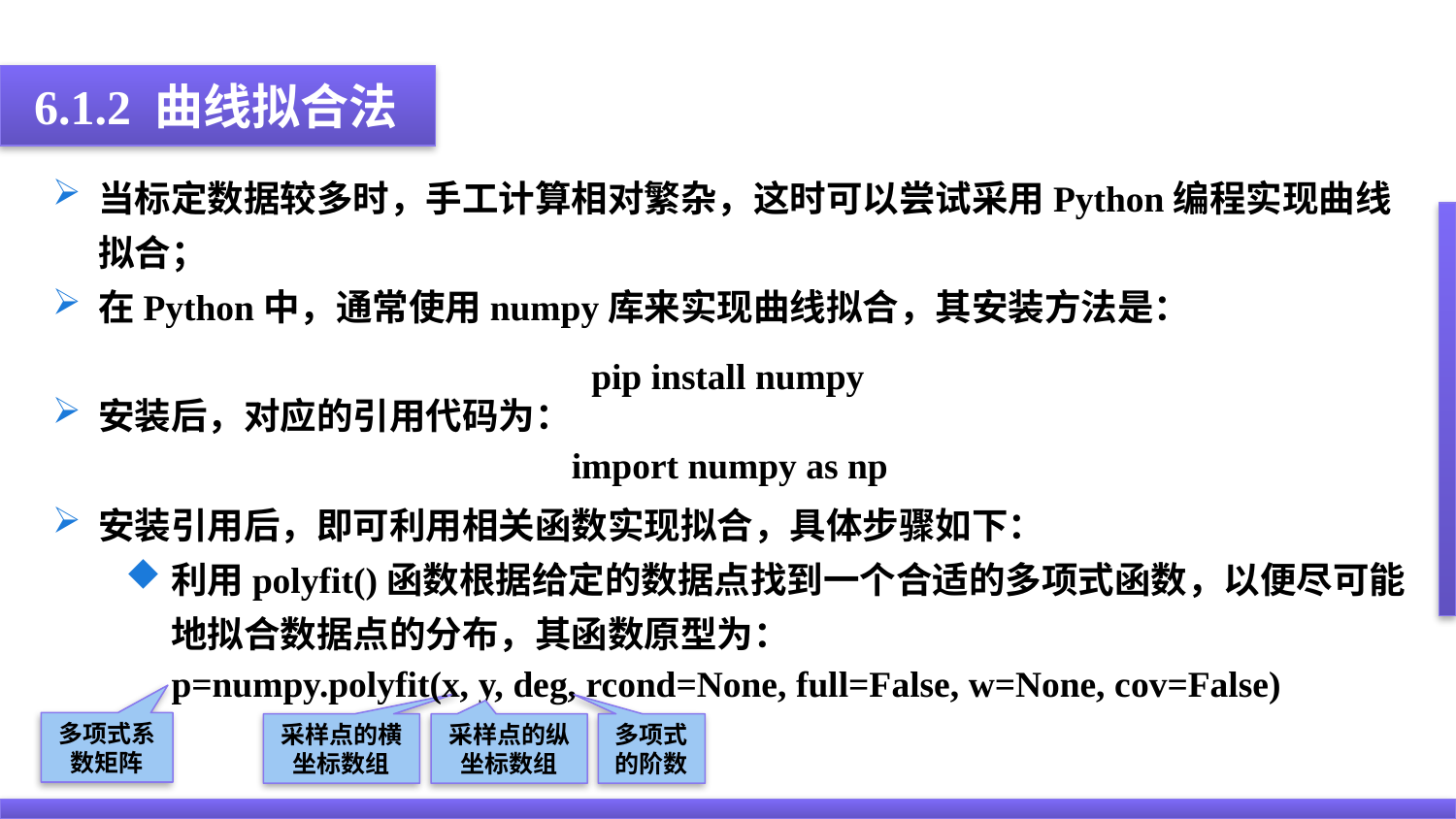

6.1.2 曲线拟合法
当标定数据较多时，手工计算相对繁杂，这时可以尝试采用Python编程实现曲线拟合；
在Python中，通常使用numpy库来实现曲线拟合，其安装方法是：

安装后，对应的引用代码为：

安装引用后，即可利用相关函数实现拟合，具体步骤如下：
利用polyfit()函数根据给定的数据点找到一个合适的多项式函数，以便尽可能地拟合数据点的分布，其函数原型为：
pip install numpy
import numpy as np
p=numpy.polyfit(x, y, deg, rcond=None, full=False, w=None, cov=False)
多项式系数矩阵
采样点的横坐标数组
采样点的纵坐标数组
多项式的阶数